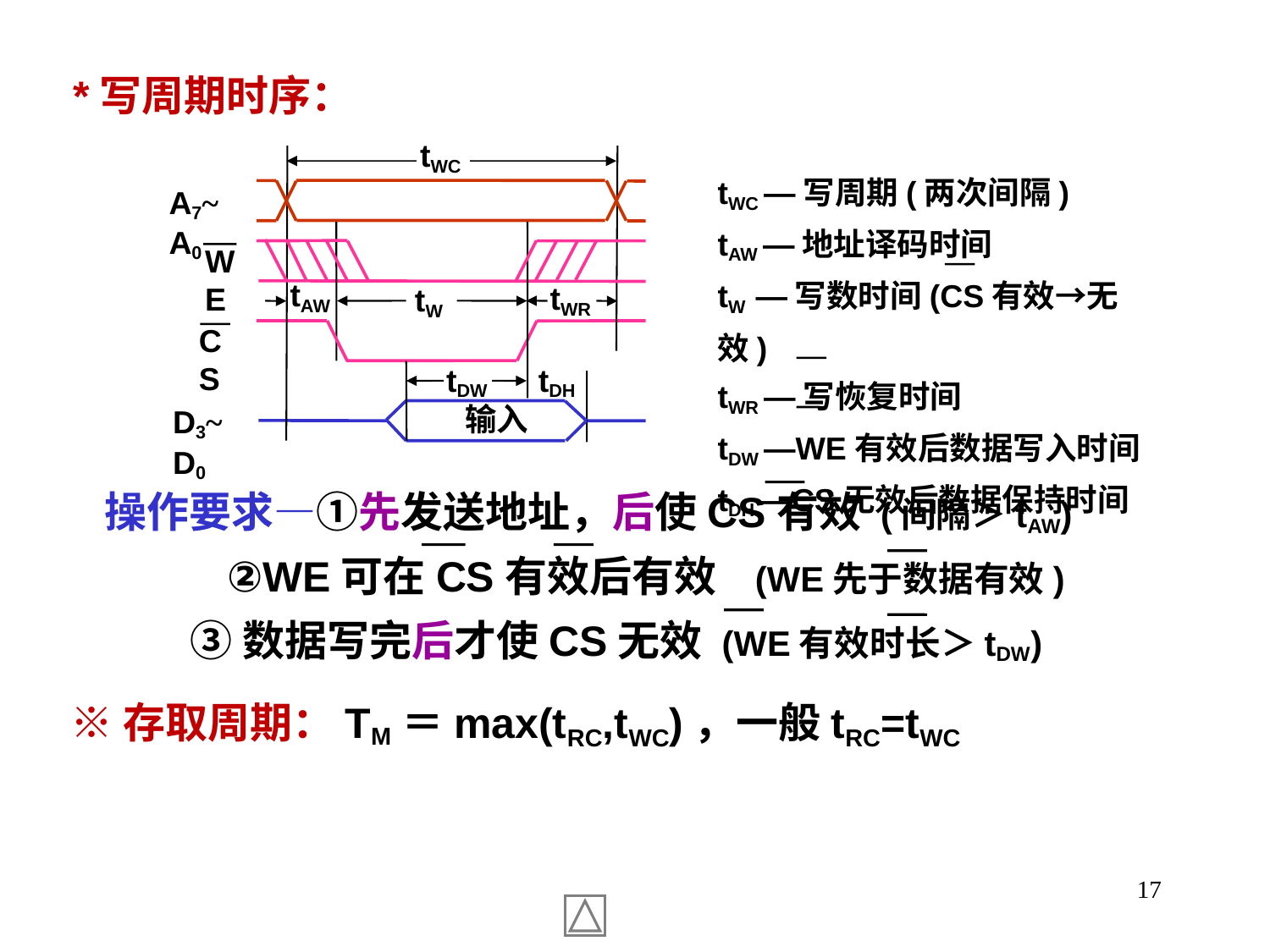

*写周期时序：
tWC

A7~A0

WE

tW
tAW
tWR

CS

tDW
tDH

输入
D3~D0

tWC —写周期(两次间隔)
tAW —地址译码时间
tW  —写数时间(CS有效→无效)
tWR —写恢复时间
tDW —WE有效后数据写入时间
tDH —CS无效后数据保持时间

      操作要求—①先发送地址，后使CS有效 (间隔＞tAW)
                ②WE可在CS有效后有效   (WE先于数据有效)
                ③数据写完后才使CS无效 (WE有效时长＞tDW)

   ※存取周期：TM＝max(tRC,tWC)，一般tRC=tWC
17